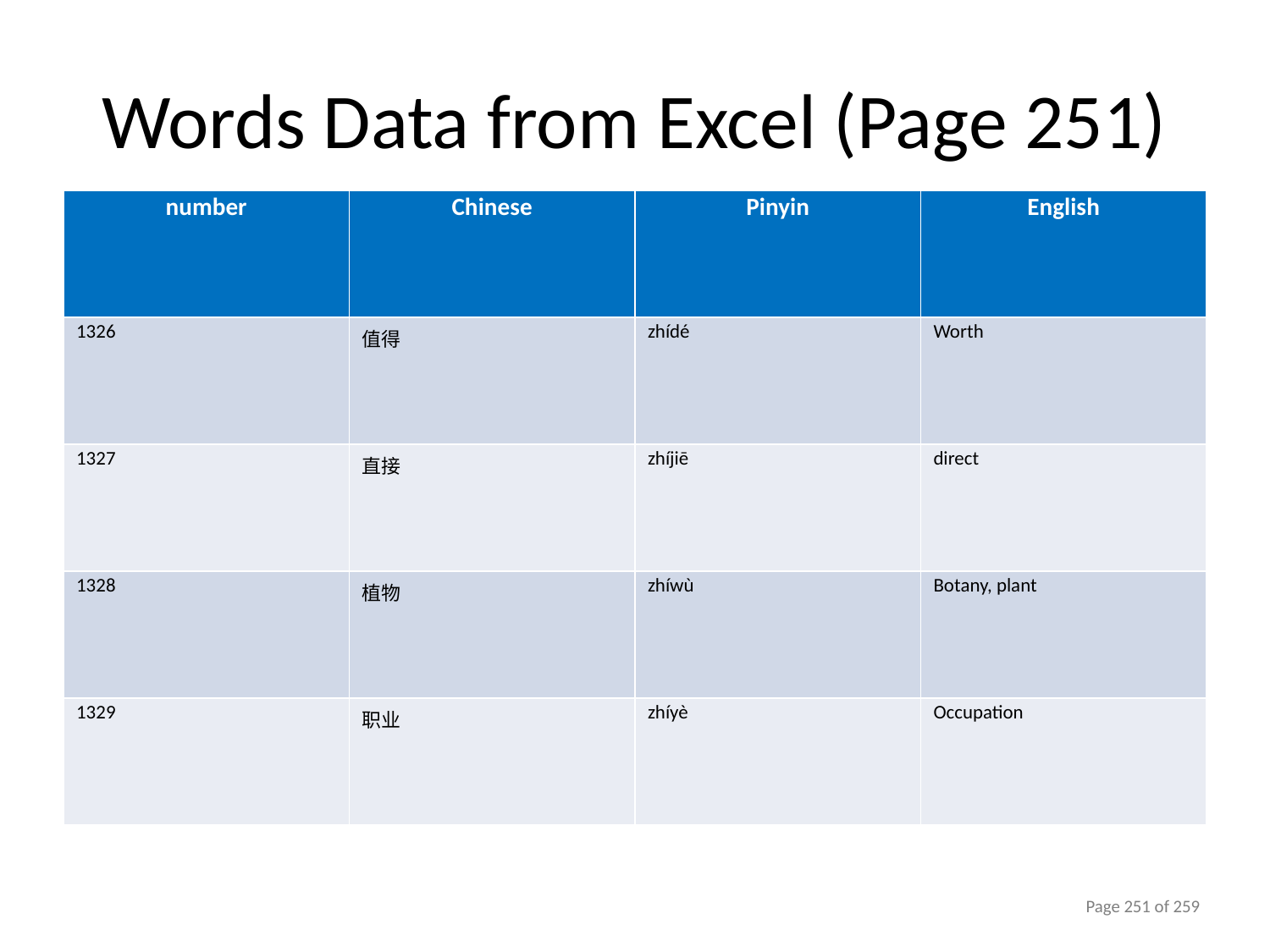

# Words Data from Excel (Page 251)
| number | Chinese | Pinyin | English |
| --- | --- | --- | --- |
| 1326 | 值得 | zhídé | Worth |
| 1327 | 直接 | zhíjiē | direct |
| 1328 | 植物 | zhíwù | Botany, plant |
| 1329 | 职业 | zhíyè | Occupation |

Page 251 of 259